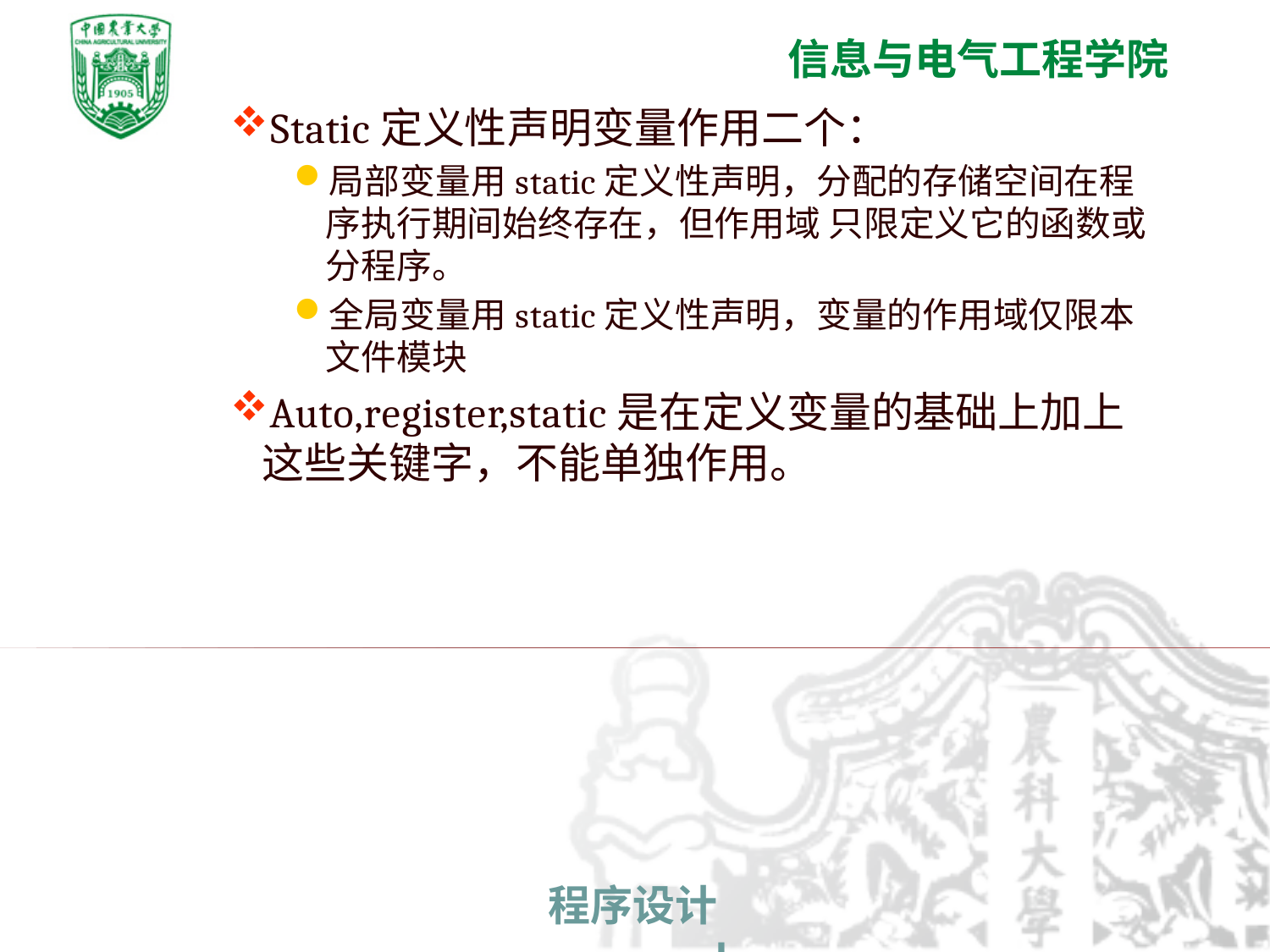

Static定义性声明变量作用二个：
局部变量用static定义性声明，分配的存储空间在程序执行期间始终存在，但作用域 只限定义它的函数或分程序。
全局变量用static定义性声明，变量的作用域仅限本文件模块
Auto,register,static是在定义变量的基础上加上这些关键字，不能单独作用。